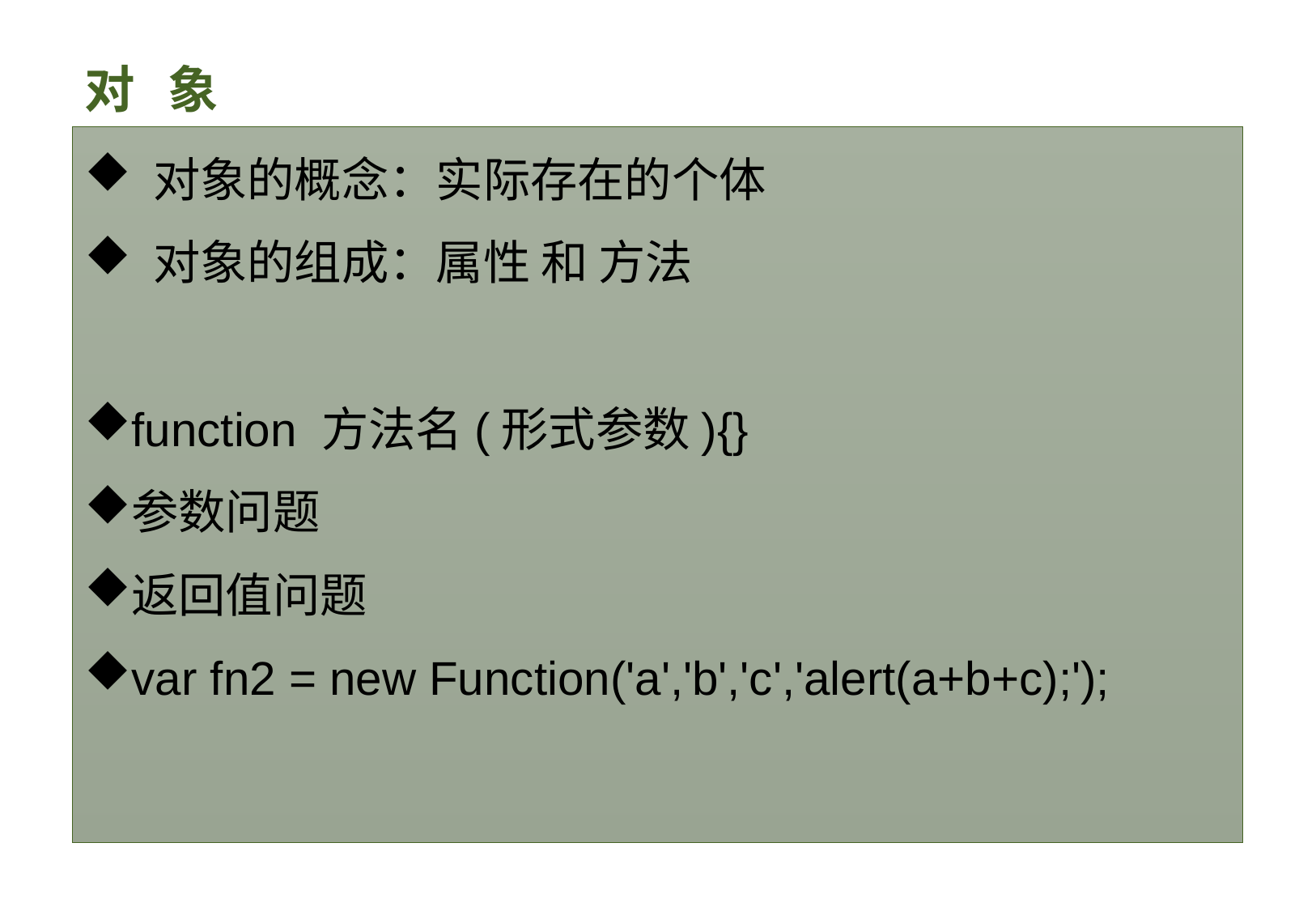

# 对  象
 对象的概念：实际存在的个体
 对象的组成：属性 和 方法

function 方法名(形式参数){}
参数问题
返回值问题
var fn2 = new Function('a','b','c','alert(a+b+c);');